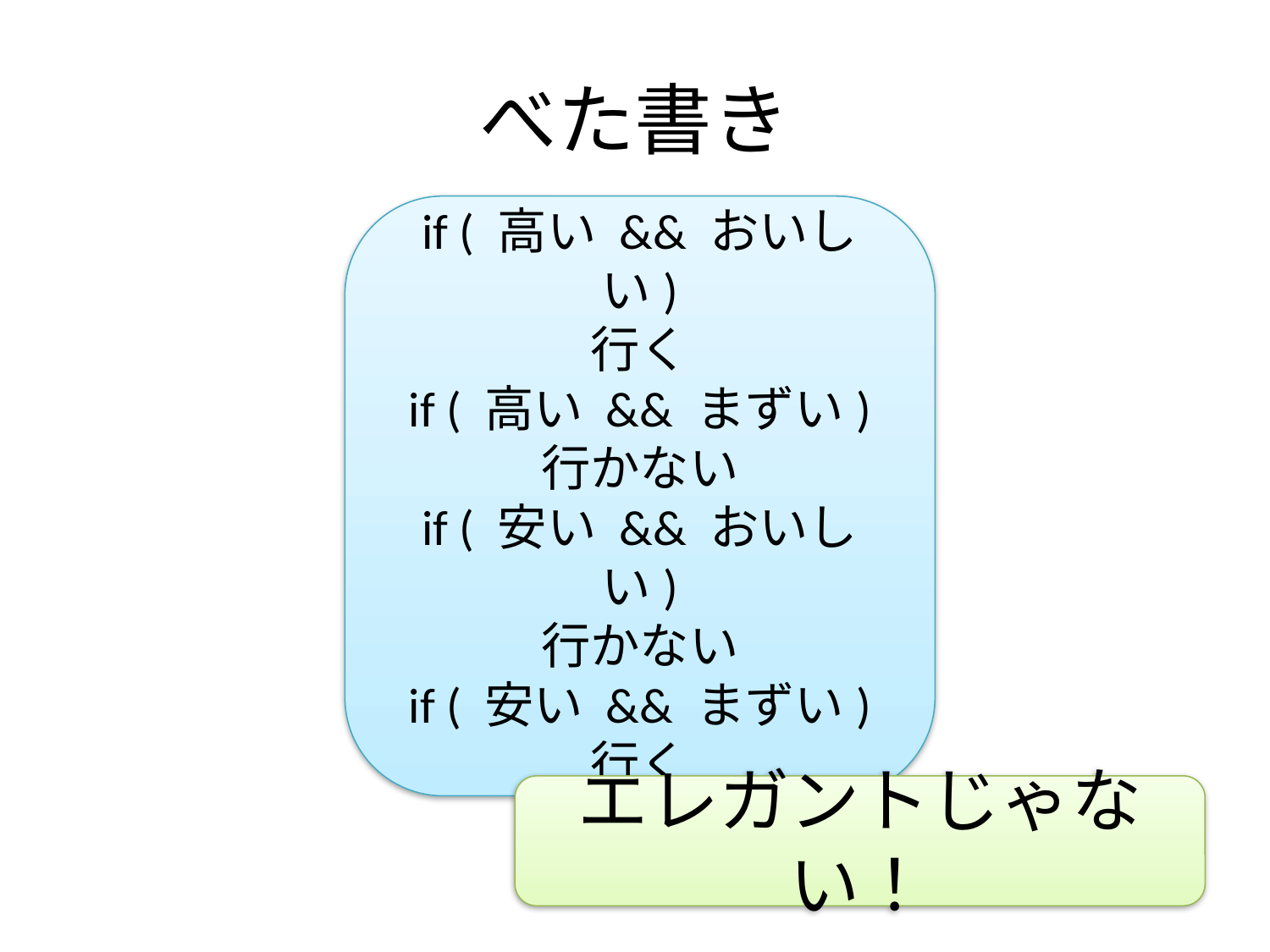

# べた書き
if ( 高い && おいしい)
行く
if ( 高い && まずい)
行かない
if ( 安い && おいしい)
行かない
if ( 安い && まずい)
行く
エレガントじゃない！